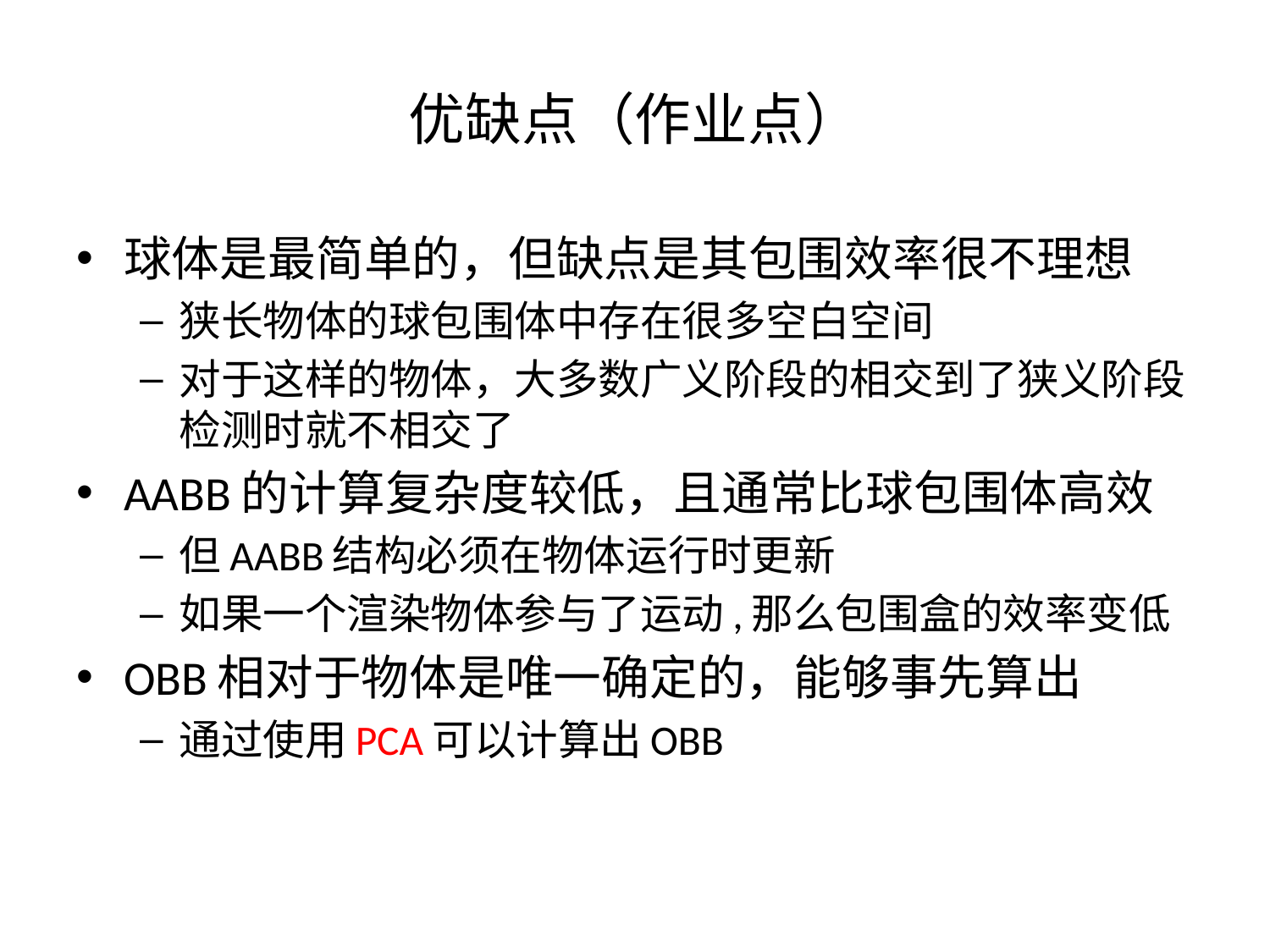

# 优缺点（作业点）
球体是最简单的，但缺点是其包围效率很不理想
狭长物体的球包围体中存在很多空白空间
对于这样的物体，大多数广义阶段的相交到了狭义阶段检测时就不相交了
AABB的计算复杂度较低，且通常比球包围体高效
但AABB结构必须在物体运行时更新
如果一个渲染物体参与了运动,那么包围盒的效率变低
OBB相对于物体是唯一确定的，能够事先算出
通过使用PCA可以计算出OBB